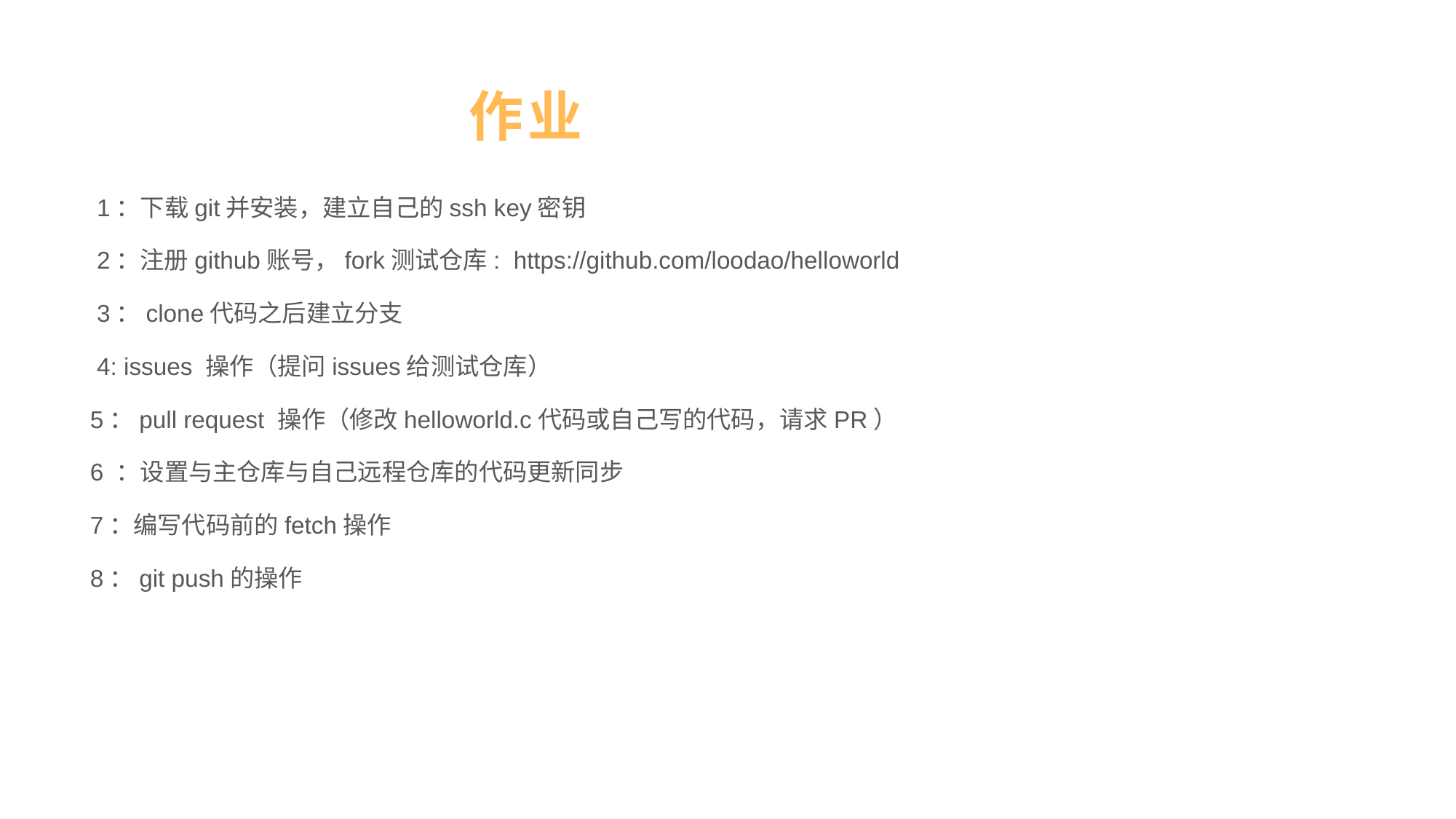

# 作业
  1：下载git并安装，建立自己的ssh key密钥
  2：注册github账号，fork测试仓库:  https://github.com/loodao/helloworld
  3：clone代码之后建立分支
  4: issues 操作（提问issues给测试仓库）
 5：pull request 操作（修改helloworld.c代码或自己写的代码，请求PR）
 6 ：设置与主仓库与自己远程仓库的代码更新同步
 7：编写代码前的fetch操作
 8：git push的操作